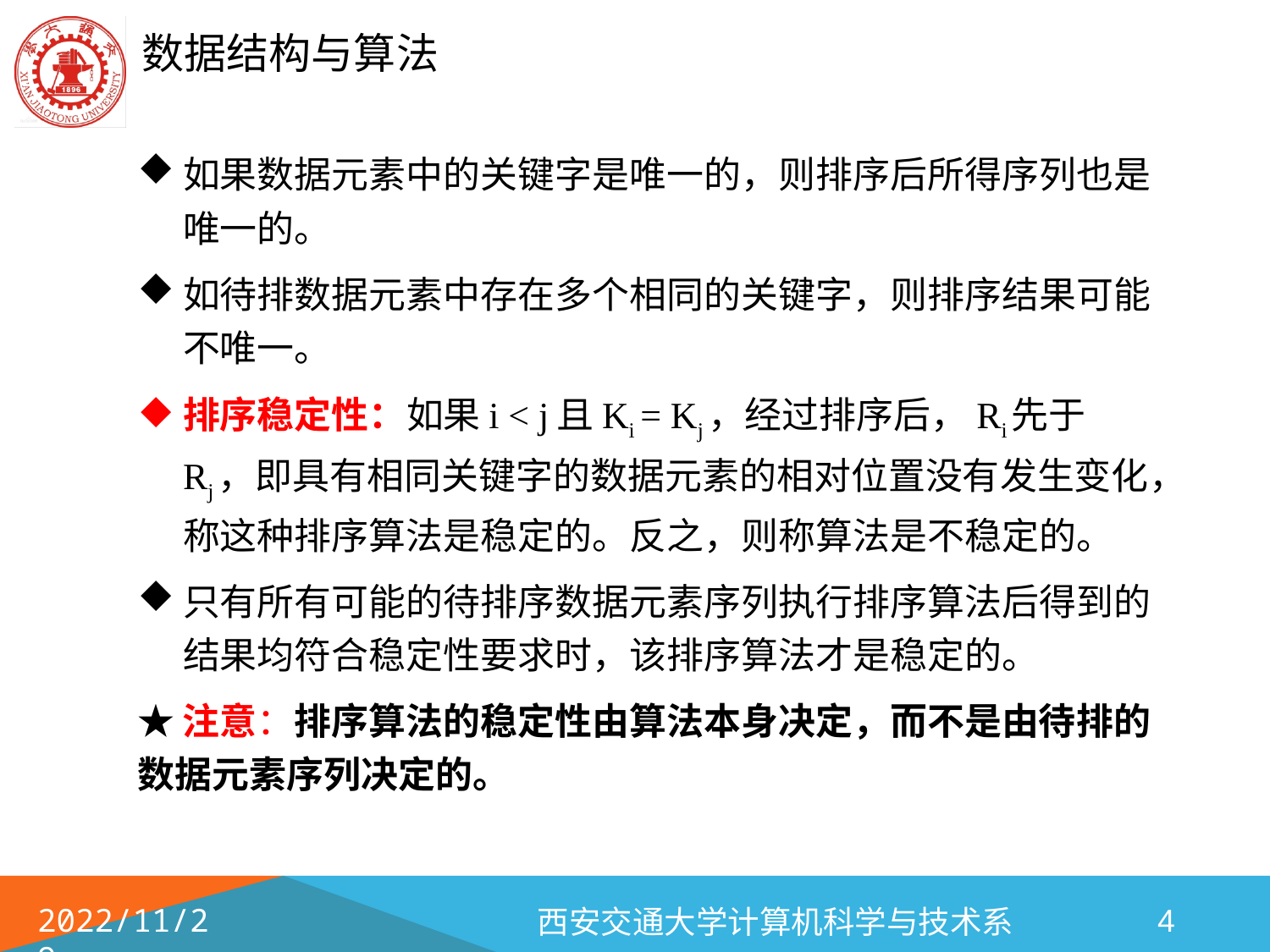

如果数据元素中的关键字是唯一的，则排序后所得序列也是唯一的。
如待排数据元素中存在多个相同的关键字，则排序结果可能不唯一。
排序稳定性：如果i < j且Ki = Kj，经过排序后，Ri先于Rj，即具有相同关键字的数据元素的相对位置没有发生变化，称这种排序算法是稳定的。反之，则称算法是不稳定的。
只有所有可能的待排序数据元素序列执行排序算法后得到的结果均符合稳定性要求时，该排序算法才是稳定的。
★注意：排序算法的稳定性由算法本身决定，而不是由待排的数据元素序列决定的。